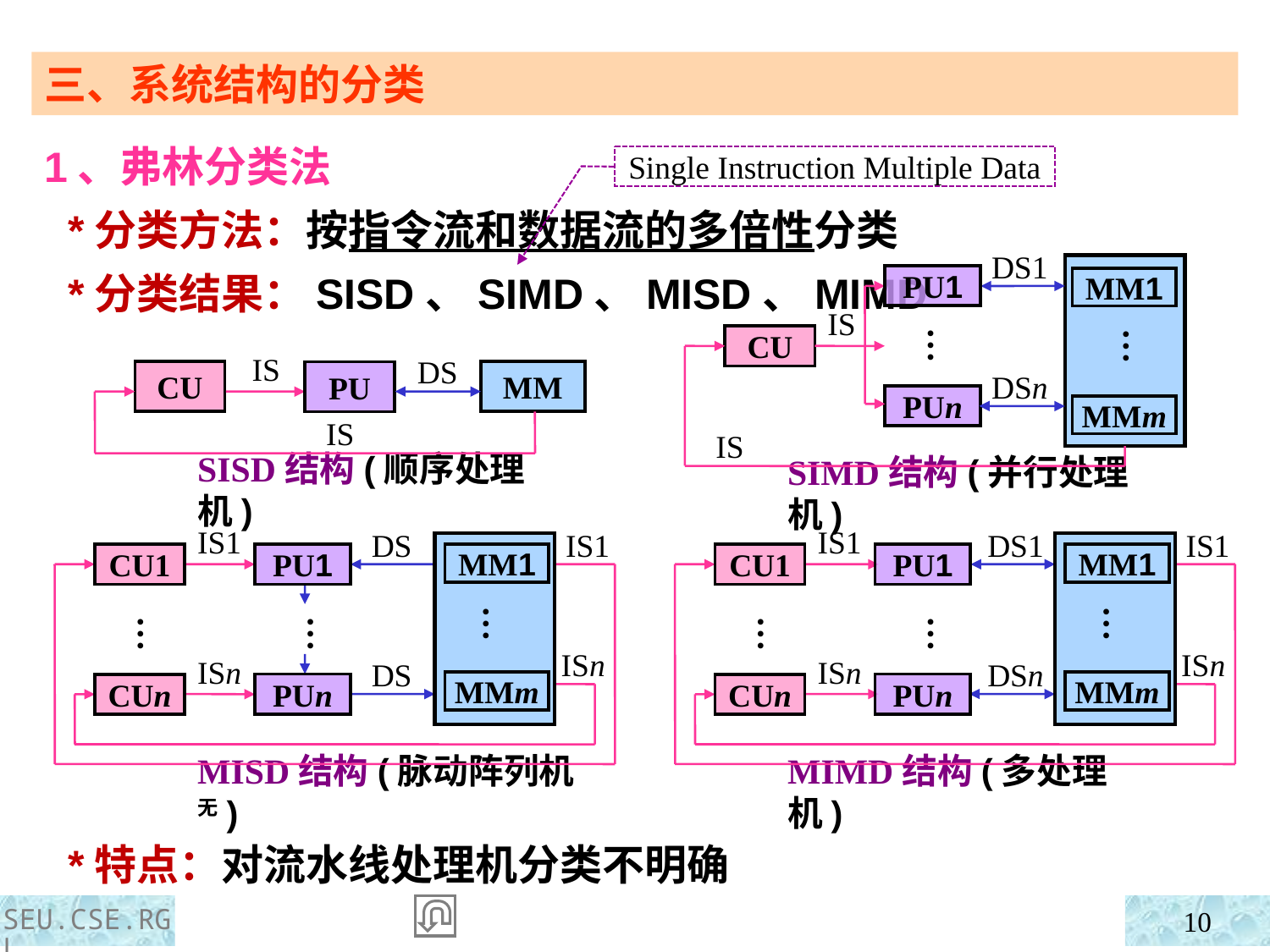

三、系统结构的分类
1、弗林分类法
  *分类方法：按指令流和数据流的多倍性分类
  *分类结果：SISD、SIMD、MISD、MIMD
Single Instruction Multiple Data
DS1

PU1
MM1

IS
…
…
CU

DSn
PUn
MMm

IS

SIMD结构(并行处理机)
DS
IS
CU
MM
PU

IS

SISD结构(顺序处理机)
IS1
DS
IS1

CU1
MM1
PU1

…
…
…
ISn
ISn

DS
MMm
CUn
PUn

MISD结构(脉动阵列机无)
IS1
DS1
IS1

CU1
MM1
PU1

…
…
…
ISn
ISn
DSn
MMm
CUn
PUn

MIMD结构(多处理机)
  *特点：对流水线处理机分类不明确
SEU.CSE.RGL

10